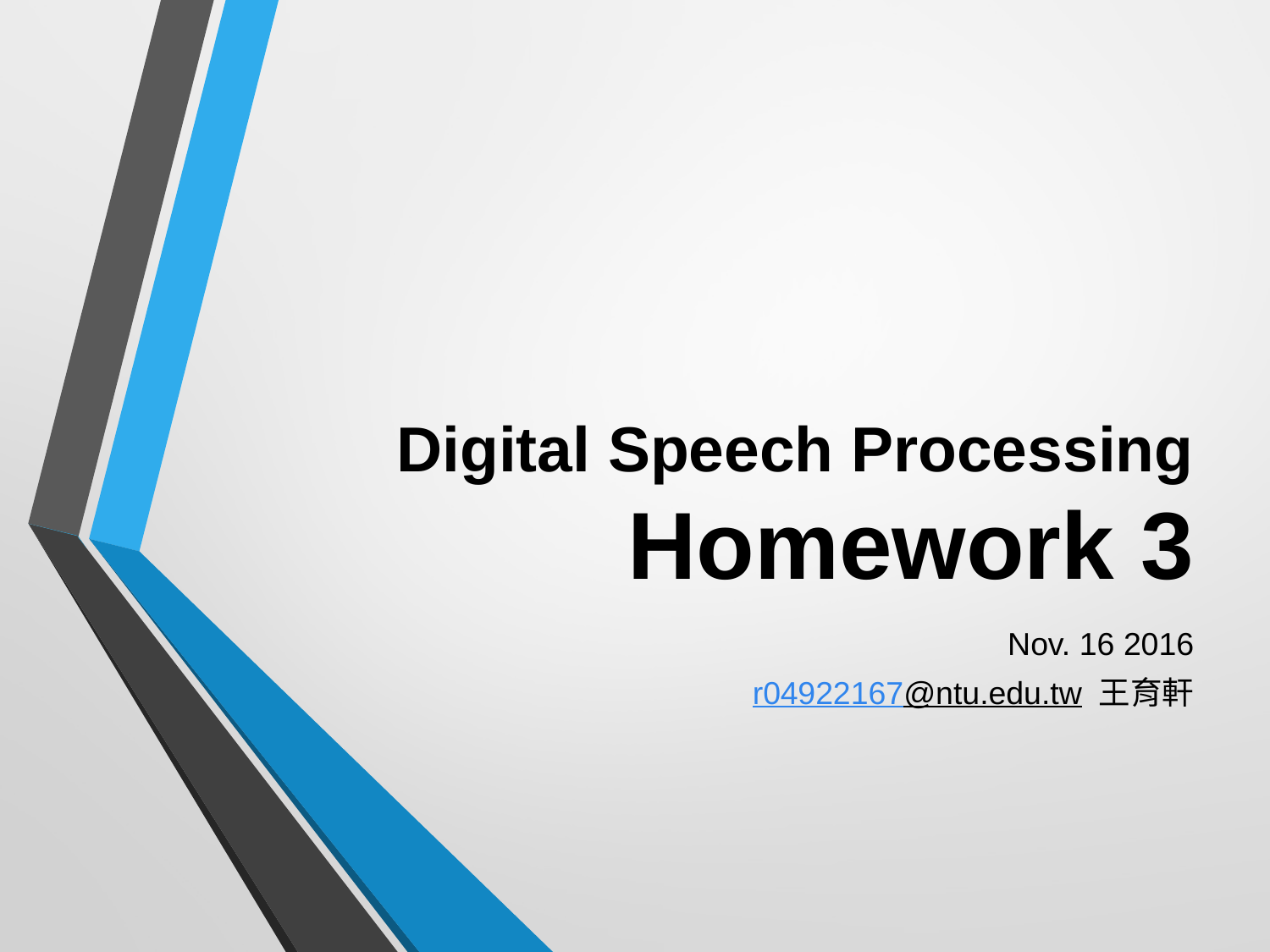

# Digital Speech Processing
Homework 3
Nov. 16 2016
r04922167@ntu.edu.tw 王育軒